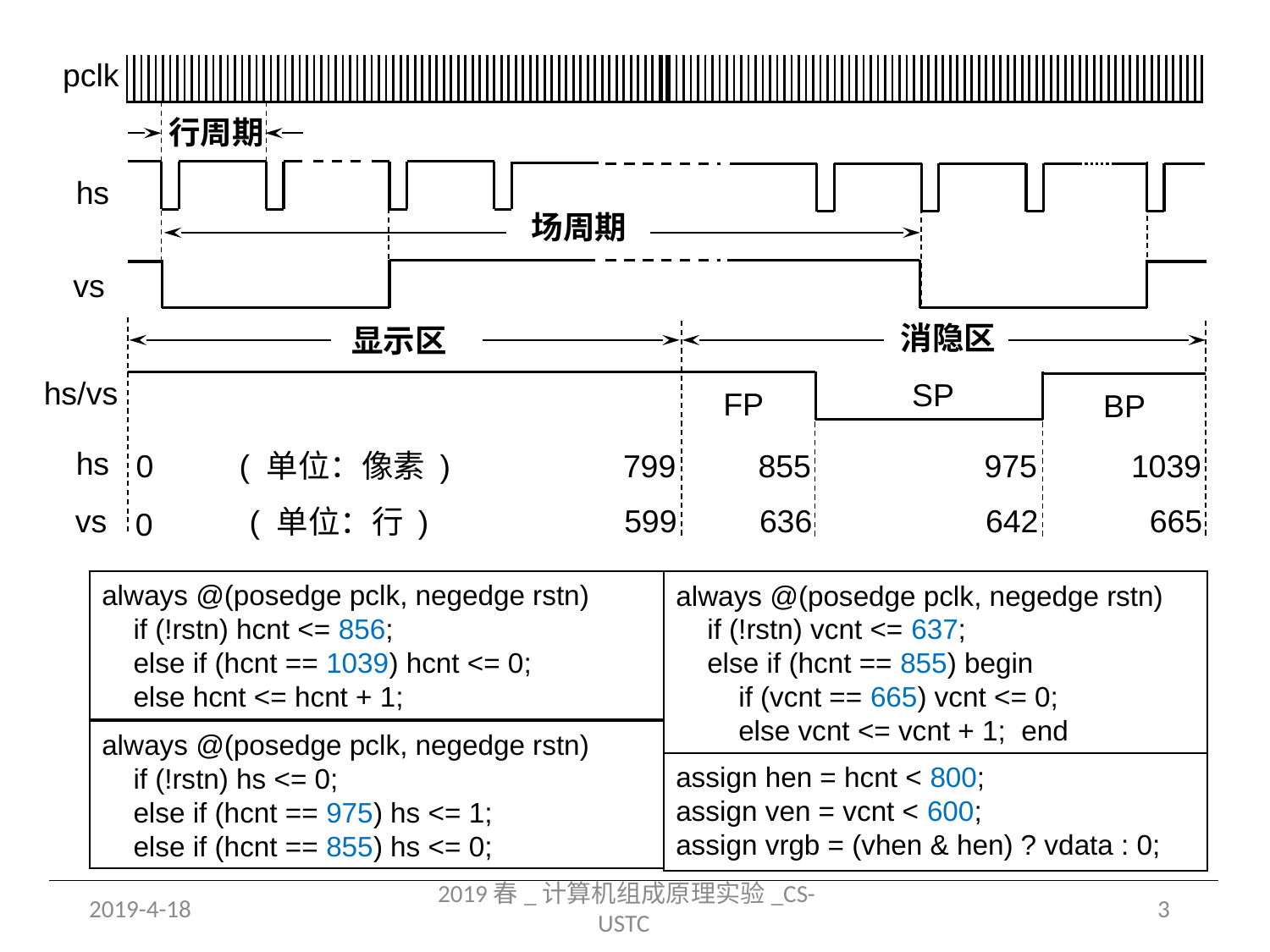

pclk
|  |  |  |  |  |  |  |  |  |  |  |  |  |  |  |  |  |  |  |  |  |  |  |  |  |  |  |  |  |  |  |  |  |  |  |  |  |  |  |  |  |  |  |  |  |  |  |  |  |  |  |  |  |  |  |  |  |  |  |  |  |  |  |  |  |  |  |  |  |  |  |  |  |  |  |
| --- | --- | --- | --- | --- | --- | --- | --- | --- | --- | --- | --- | --- | --- | --- | --- | --- | --- | --- | --- | --- | --- | --- | --- | --- | --- | --- | --- | --- | --- | --- | --- | --- | --- | --- | --- | --- | --- | --- | --- | --- | --- | --- | --- | --- | --- | --- | --- | --- | --- | --- | --- | --- | --- | --- | --- | --- | --- | --- | --- | --- | --- | --- | --- | --- | --- | --- | --- | --- | --- | --- | --- | --- | --- | --- |
|  |  |  |  |  |  |  |  |  |  |  |  |  |  |  |  |  |  |  |  |  |  |  |  |  |  |  |  |  |  |  |  |  |  |  |  |  |  |  |  |  |  |  |  |  |  |  |  |  |  |  |  |  |  |  |  |  |  |  |  |  |  |  |  |  |  |  |  |  |  |  |  |  |  |  |
| --- | --- | --- | --- | --- | --- | --- | --- | --- | --- | --- | --- | --- | --- | --- | --- | --- | --- | --- | --- | --- | --- | --- | --- | --- | --- | --- | --- | --- | --- | --- | --- | --- | --- | --- | --- | --- | --- | --- | --- | --- | --- | --- | --- | --- | --- | --- | --- | --- | --- | --- | --- | --- | --- | --- | --- | --- | --- | --- | --- | --- | --- | --- | --- | --- | --- | --- | --- | --- | --- | --- | --- | --- | --- | --- |
行周期
hs
场周期
vs
消隐区
显示区
SP
FP
BP
hs/vs
hs
( 单位：像素 )
0
799
855
975
1039
vs
599
636
642
665
( 单位：行 )
0
always @(posedge pclk, negedge rstn)
    if (!rstn) hcnt <= 856;
    else if (hcnt == 1039) hcnt <= 0;
    else hcnt <= hcnt + 1;
always @(posedge pclk, negedge rstn)
    if (!rstn) vcnt <= 637;
    else if (hcnt == 855) begin
        if (vcnt == 665) vcnt <= 0;
        else vcnt <= vcnt + 1;  end
always @(posedge pclk, negedge rstn)
    if (!rstn) hs <= 0;
    else if (hcnt == 975) hs <= 1;
    else if (hcnt == 855) hs <= 0;
assign hen = hcnt < 800;
assign ven = vcnt < 600;
assign vrgb = (vhen & hen) ? vdata : 0;

2019-4-18
2019春_计算机组成原理实验_CS-USTC
3